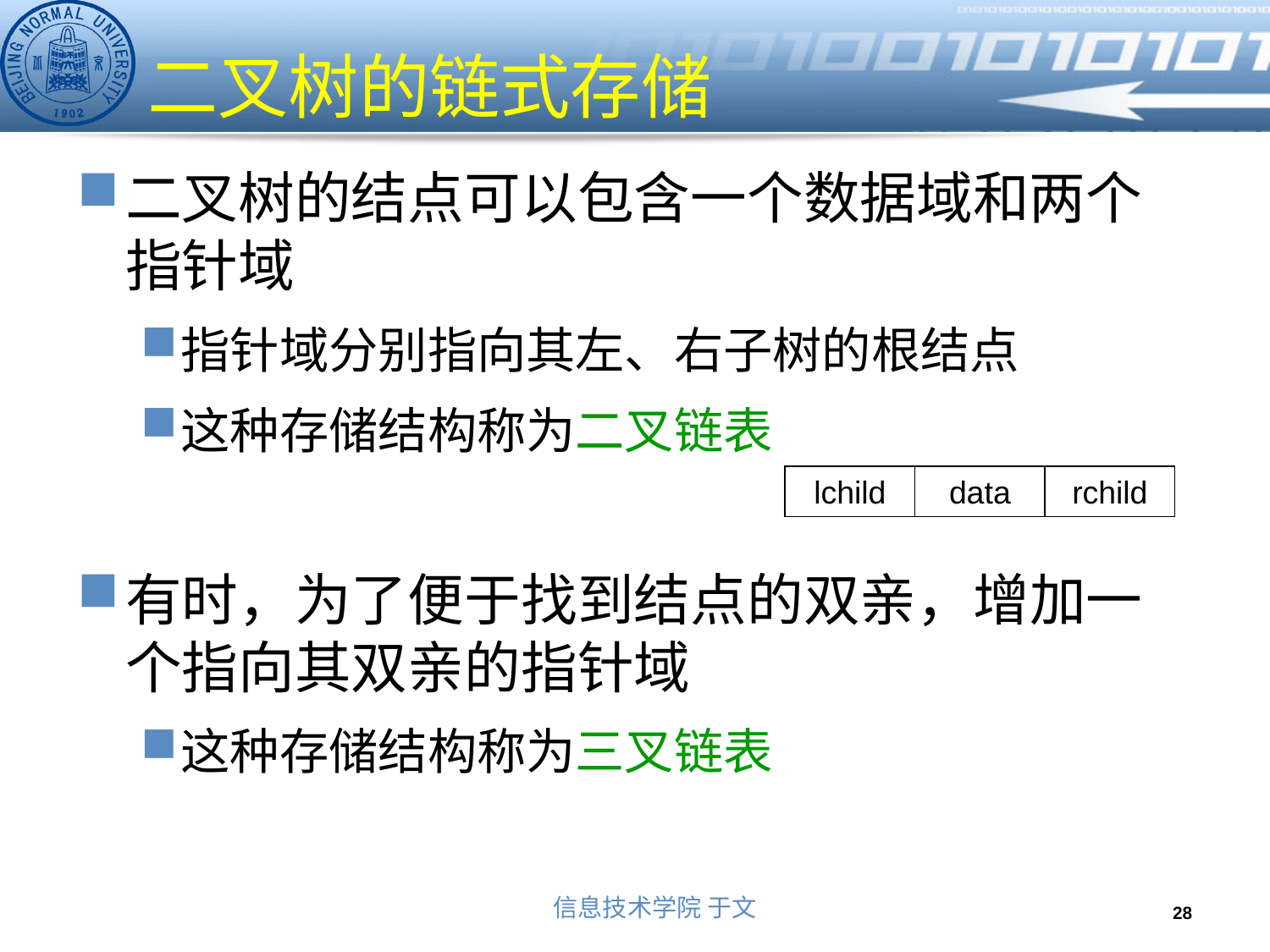

# 二叉树的链式存储
二叉树的结点可以包含一个数据域和两个指针域
指针域分别指向其左、右子树的根结点
这种存储结构称为二叉链表

有时，为了便于找到结点的双亲，增加一个指向其双亲的指针域
这种存储结构称为三叉链表

lchild
data
rchild
28